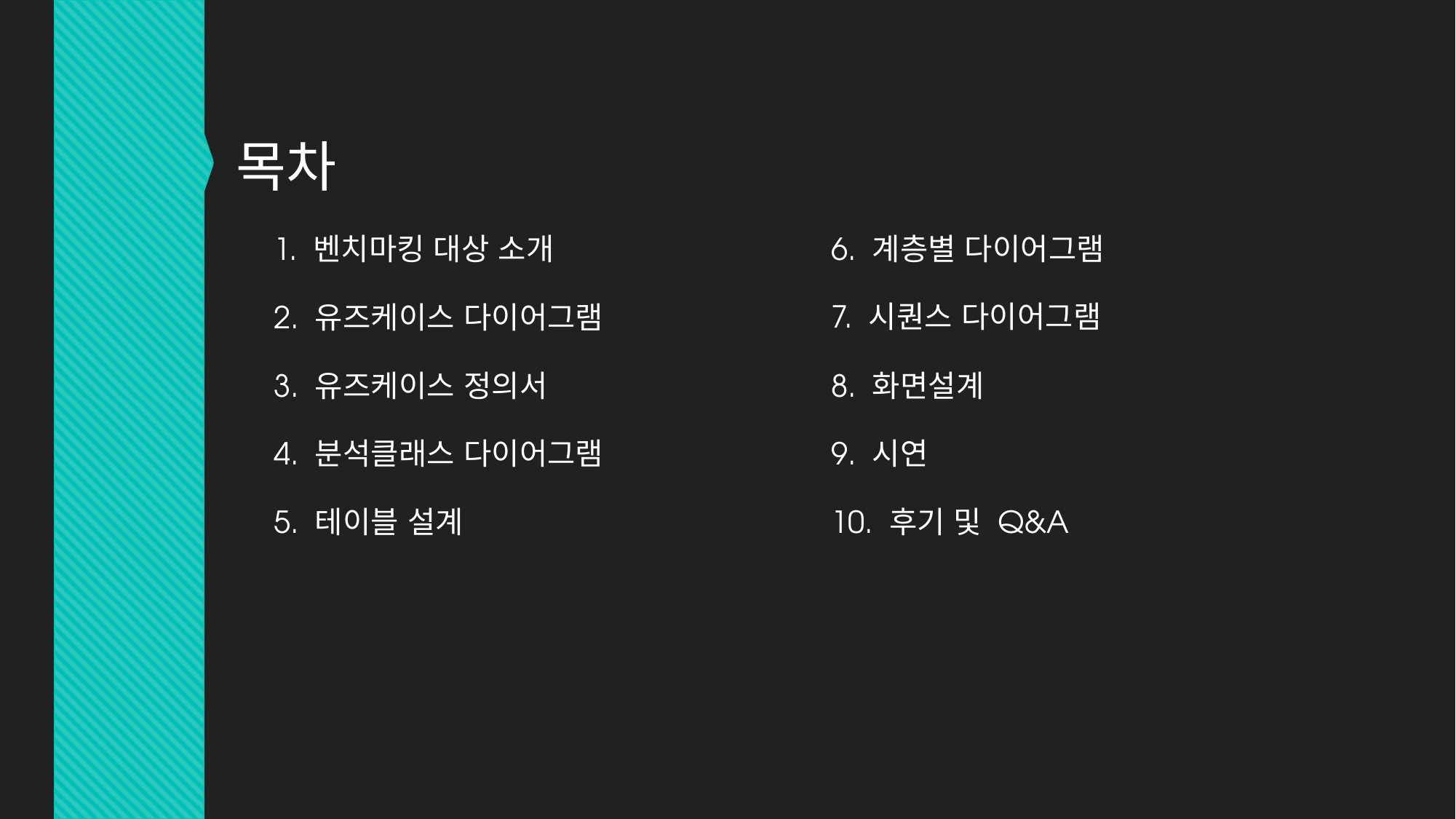

목차
1. 벤치마킹 대상 소개
6. 계층별 다이어그램
7. 시퀀스 다이어그램
2. 유즈케이스 다이어그램

3. 유즈케이스 정의서
8. 화면설계
4. 분석클래스 다이어그램
9. 시연
5. 테이블 설계
10. 후기 및 Q&A